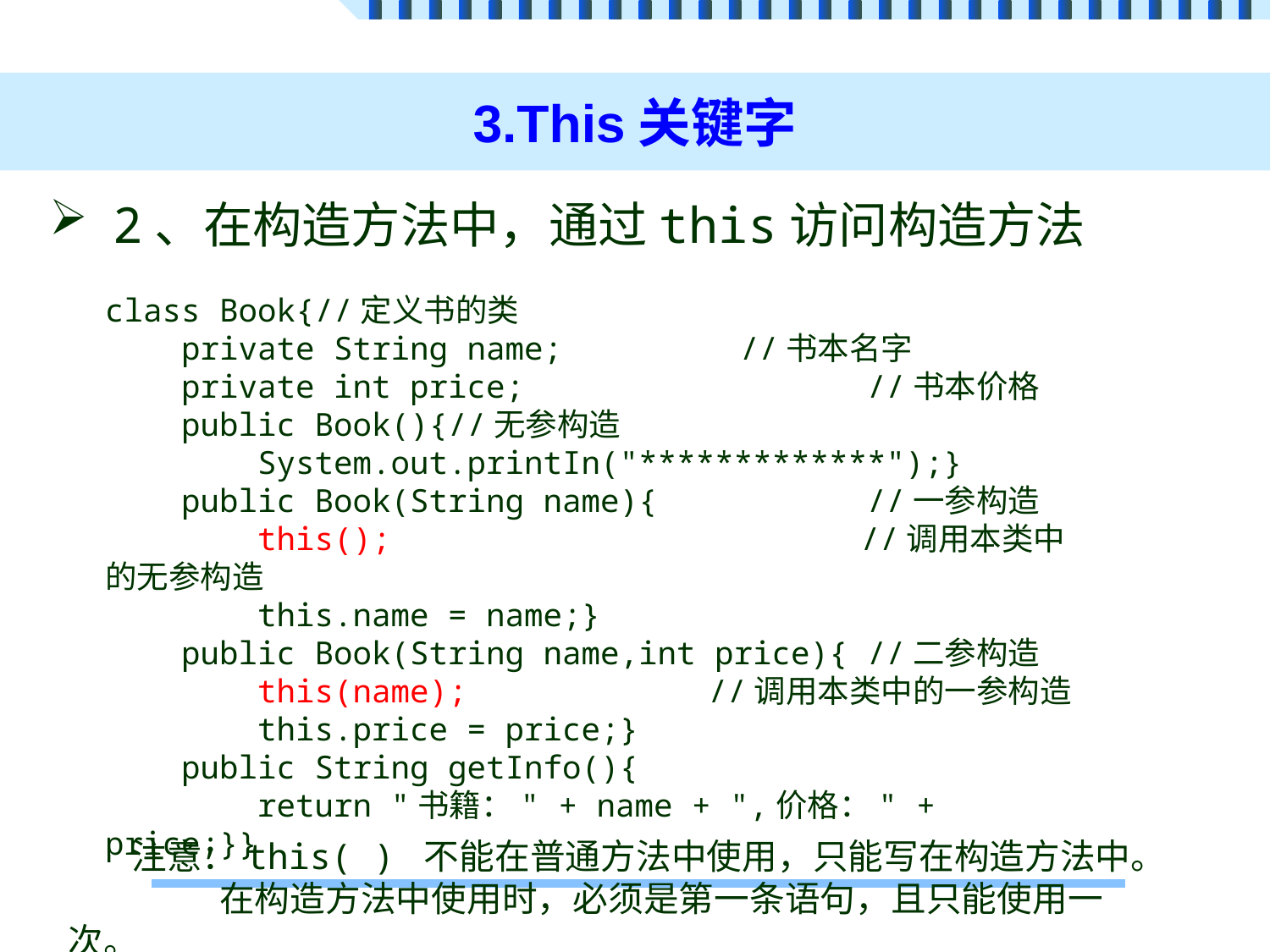

# 3.This关键字
2、在构造方法中，通过this访问构造方法
class Book{//定义书的类
    private String name;		//书本名字
    private int price;			//书本价格
    public Book(){//无参构造
        System.out.printIn("*************");}
    public Book(String name){		//一参构造
        this();		             //调用本类中的无参构造
        this.name = name;}
    public Book(String name,int price){ //二参构造
        this(name);		     //调用本类中的一参构造
        this.price = price;}
    public String getInfo(){
        return "书籍：" + name + ",价格：" + price;}}
注意：this( ) 不能在普通方法中使用，只能写在构造方法中。
	  在构造方法中使用时，必须是第一条语句，且只能使用一次。